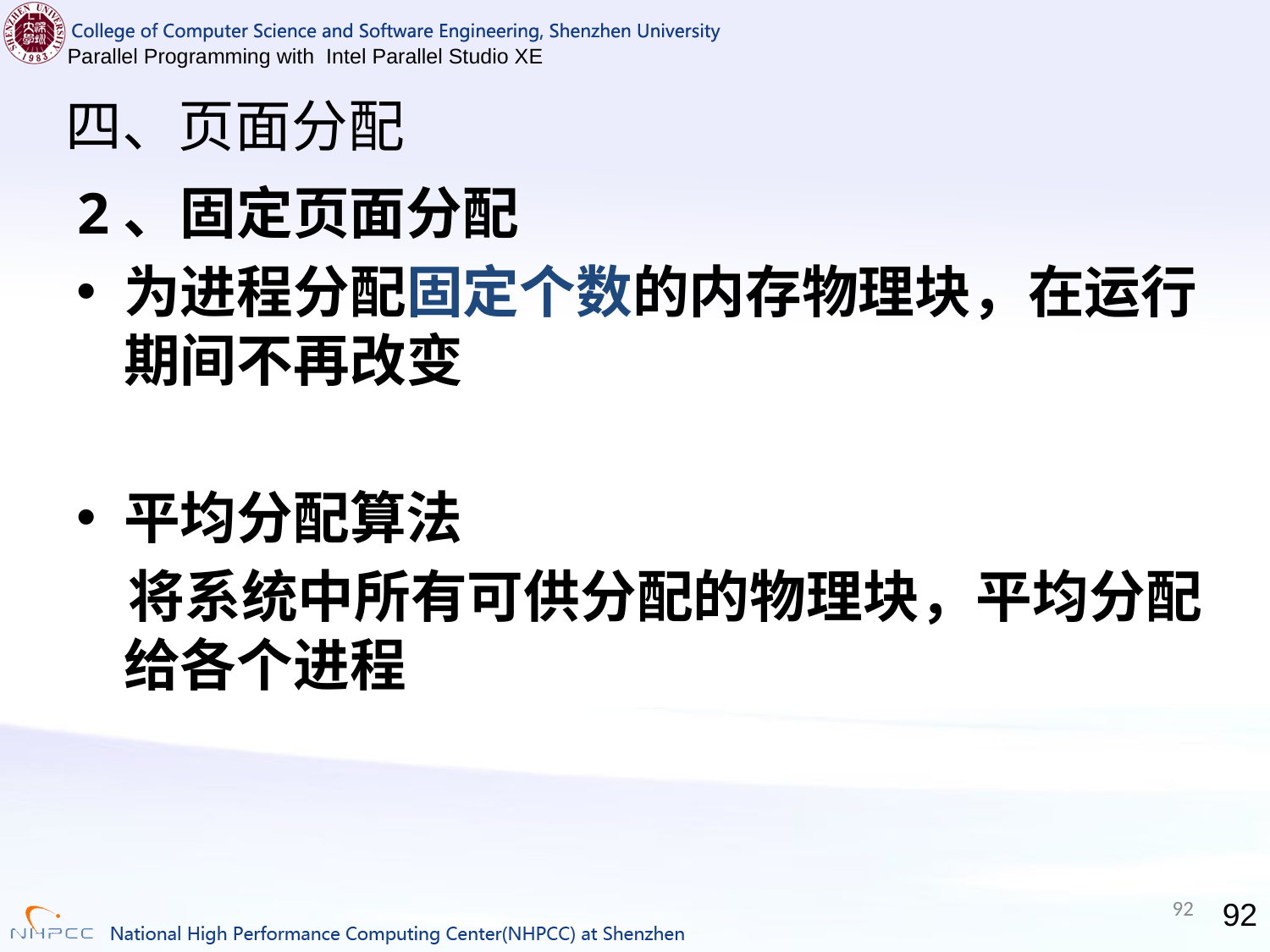

# 四、页面分配
2、固定页面分配
为进程分配固定个数的内存物理块，在运行期间不再改变

平均分配算法
   将系统中所有可供分配的物理块，平均分配给各个进程
92
92